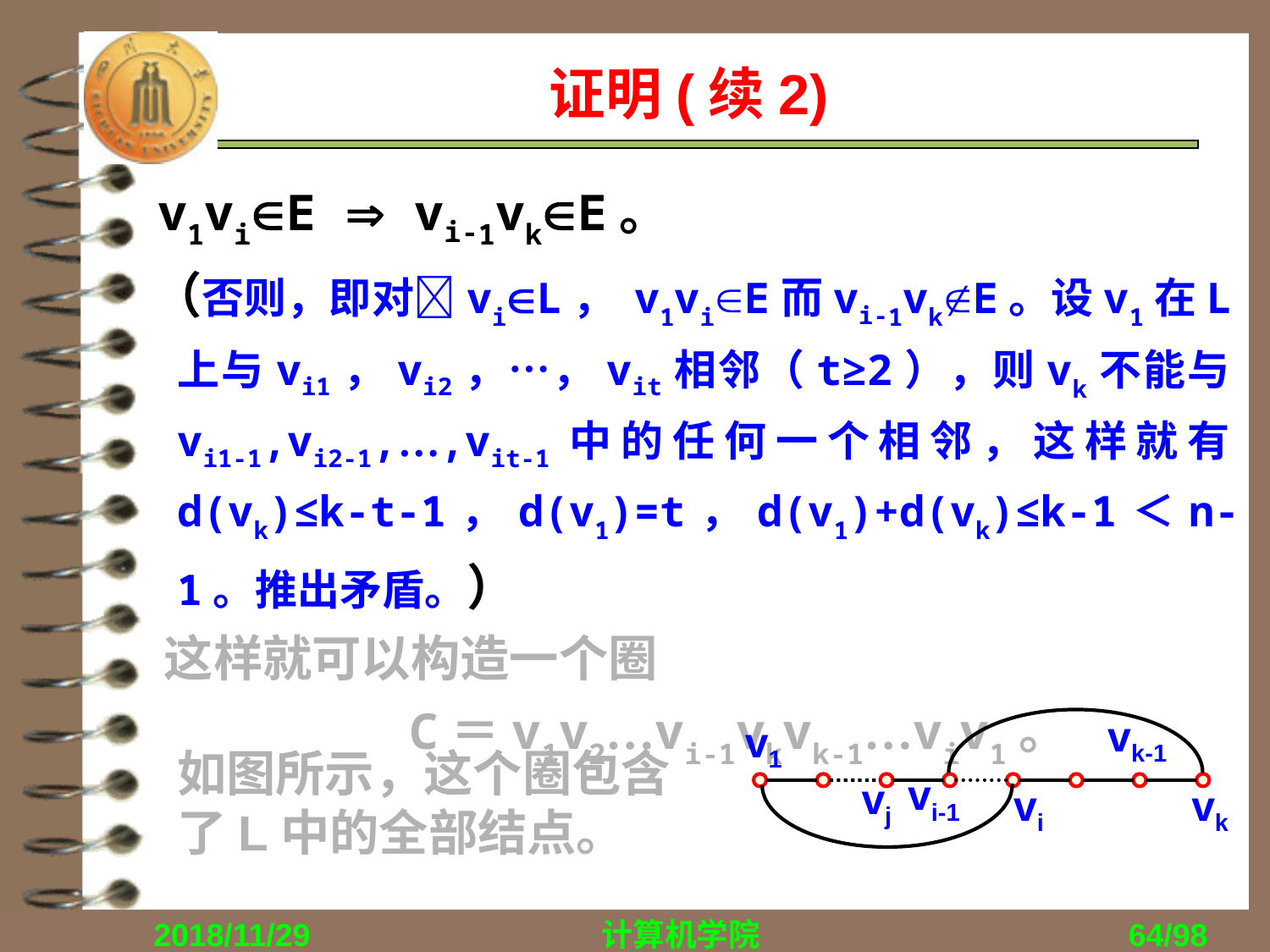

# 证明(续2)
  v1vi∈E ⇒ vi-1vk∈E。
 （否则，即对∀vi∈L， v1vi∈E而vi-1vk∉E。设v1在L上与vi1，vi2，…，vit相邻（t≥2），则vk不能与vi1-1,vi2-1,…,vit-1中的任何一个相邻，这样就有d(vk)≤k-t-1，d(v1)=t，d(v1)+d(vk)≤k-1＜n-1。推出矛盾。）
  这样就可以构造一个圈
           C＝v1v2…vi-1vkvk-1…viv1。
vk-1
v1

如图所示，这个圈包含了L中的全部结点。

vi-1
vj
vi
vk

2018/11/29
计算机学院
64/98